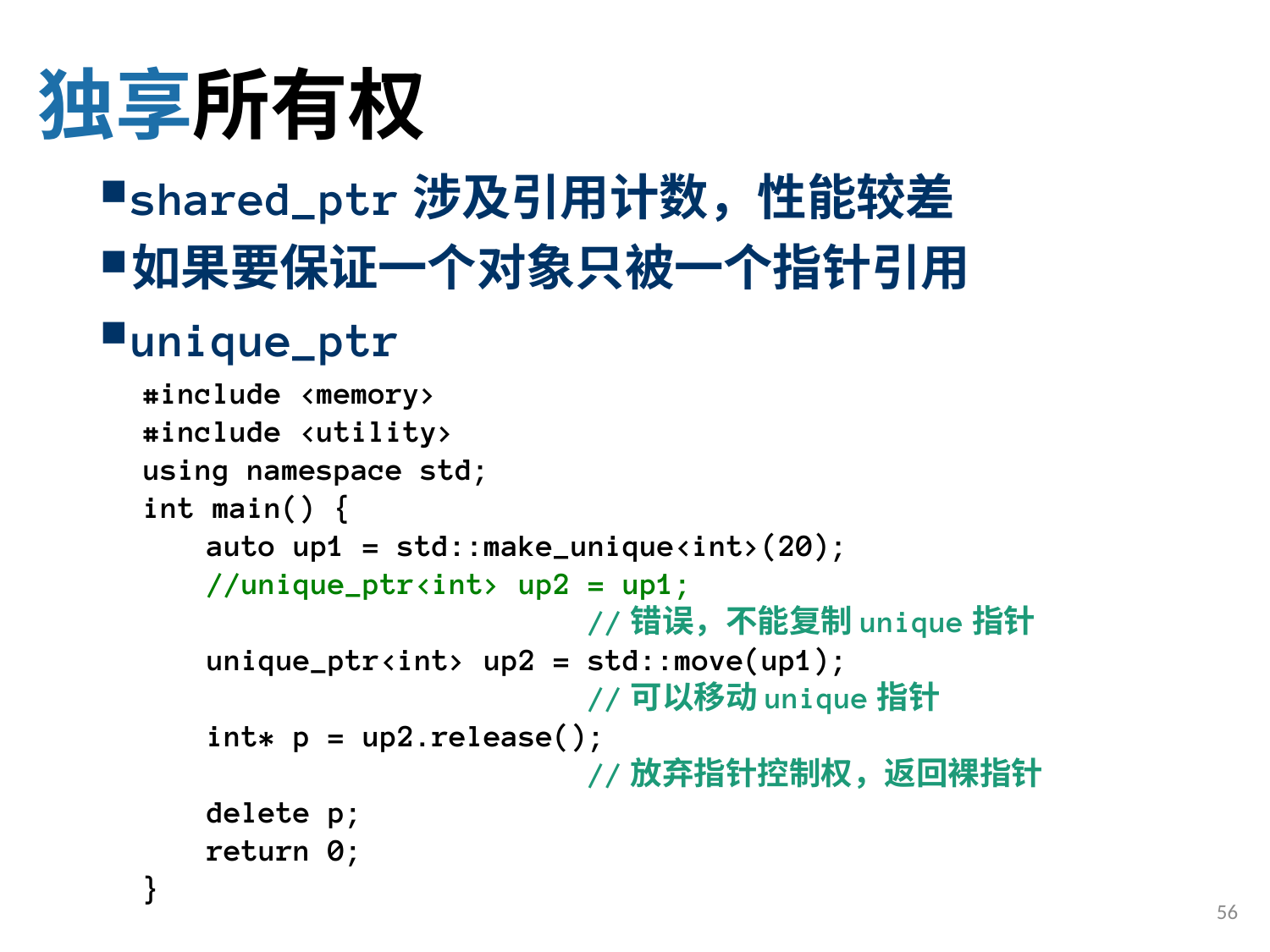

# 独享所有权
shared_ptr涉及引用计数，性能较差
如果要保证一个对象只被一个指针引用
unique_ptr
#include <memory>
#include <utility>
using namespace std;
int main() {
auto up1 = std::make_unique<int>(20);
//unique_ptr<int> up2 = up1;
			//错误，不能复制unique指针
unique_ptr<int> up2 = std::move(up1);
			//可以移动unique指针
int* p = up2.release();
			//放弃指针控制权，返回裸指针
delete p;
return 0;
}
56